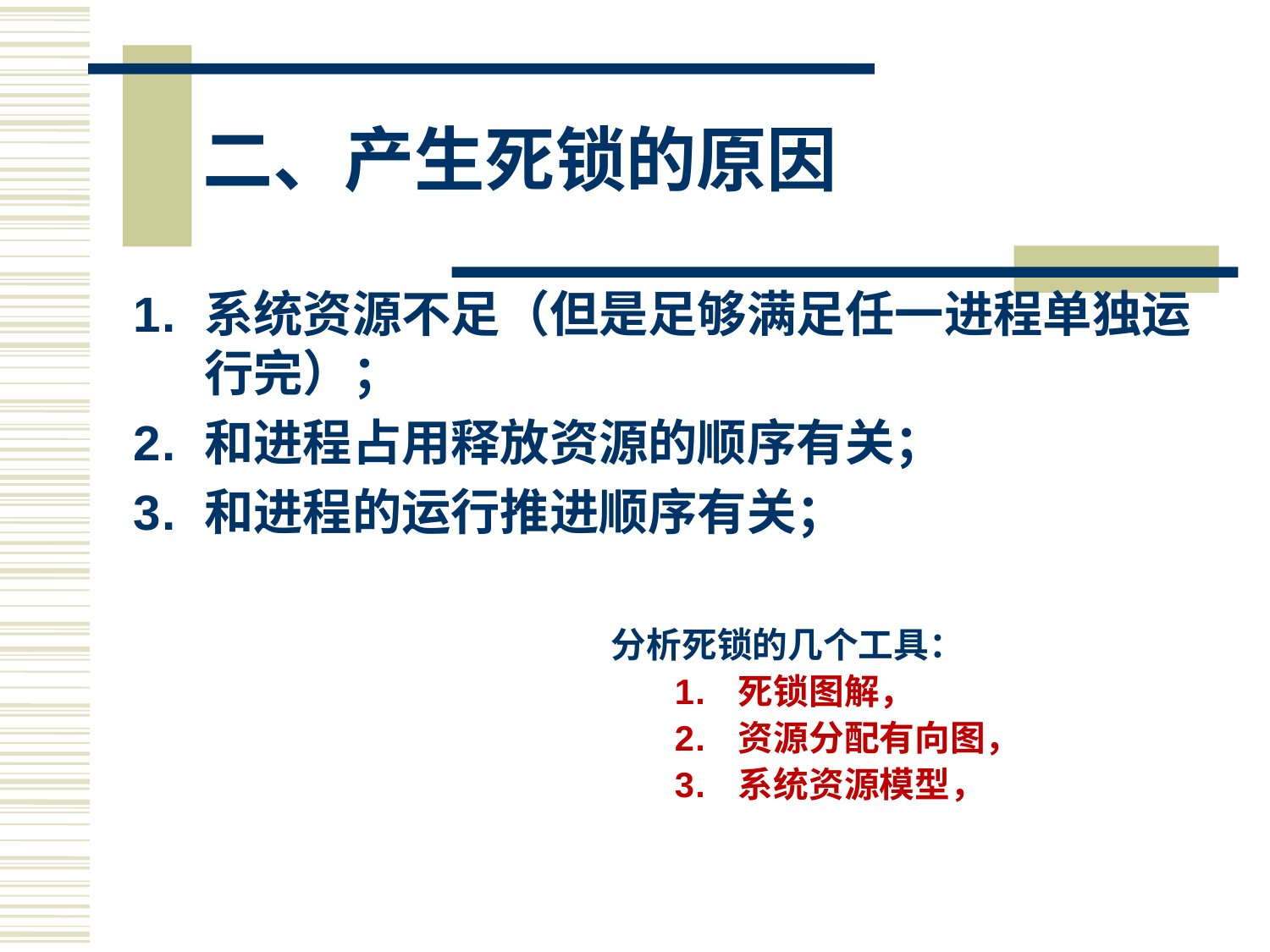

# 二、产生死锁的原因
系统资源不足（但是足够满足任一进程单独运行完）；
和进程占用释放资源的顺序有关；
和进程的运行推进顺序有关；

分析死锁的几个工具：
死锁图解，
资源分配有向图，
系统资源模型，